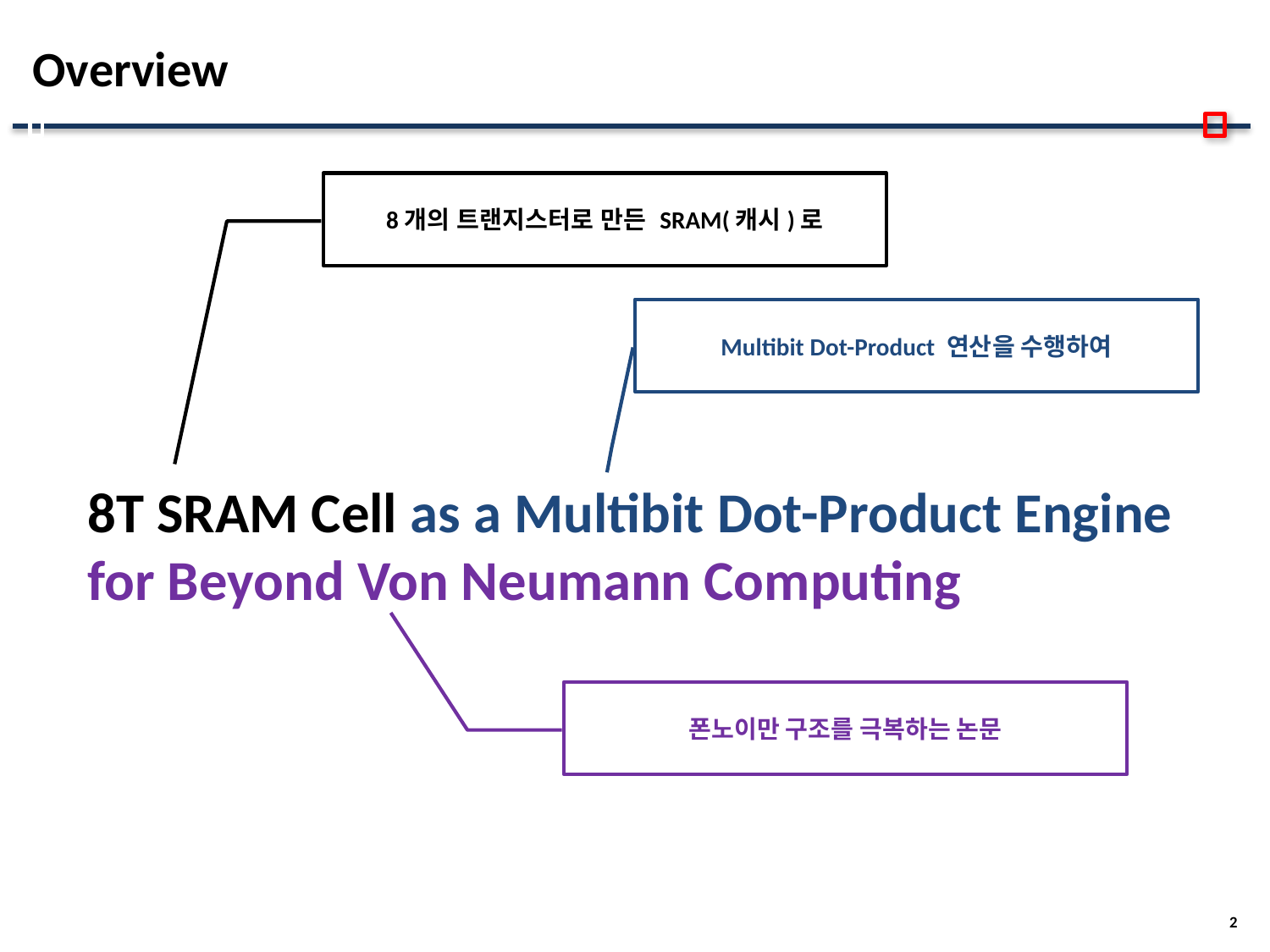

# Overview
8개의 트랜지스터로 만든 SRAM(캐시)로
Multibit Dot-Product 연산을 수행하여
8T SRAM Cell as a Multibit Dot-Product Engine
for Beyond Von Neumann Computing
폰노이만 구조를 극복하는 논문
2